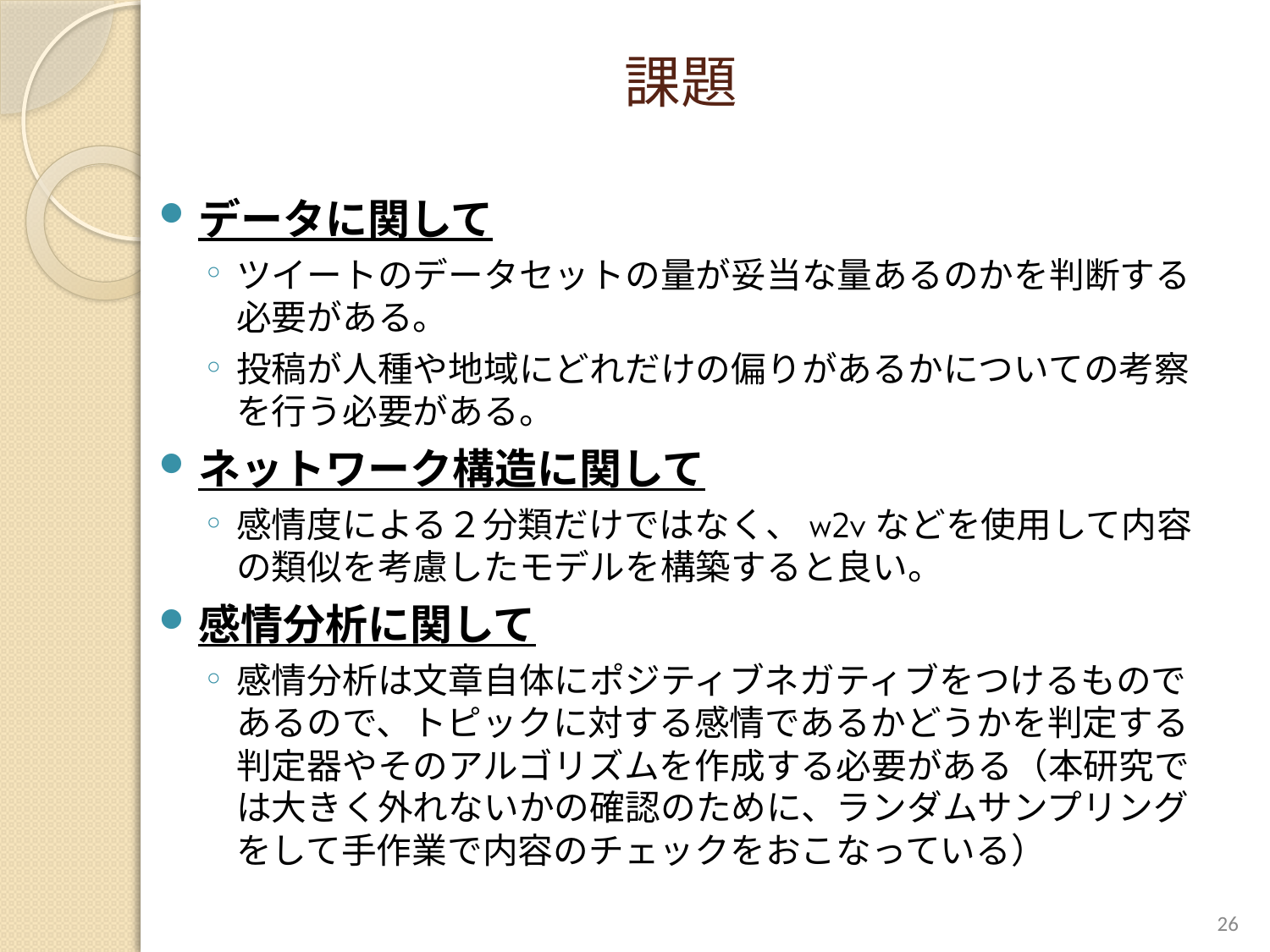

# 課題
データに関して
ツイートのデータセットの量が妥当な量あるのかを判断する必要がある。
投稿が人種や地域にどれだけの偏りがあるかについての考察を行う必要がある。
ネットワーク構造に関して
感情度による２分類だけではなく、w2vなどを使用して内容の類似を考慮したモデルを構築すると良い。
感情分析に関して
感情分析は文章自体にポジティブネガティブをつけるものであるので、トピックに対する感情であるかどうかを判定する判定器やそのアルゴリズムを作成する必要がある（本研究では大きく外れないかの確認のために、ランダムサンプリングをして手作業で内容のチェックをおこなっている）

26